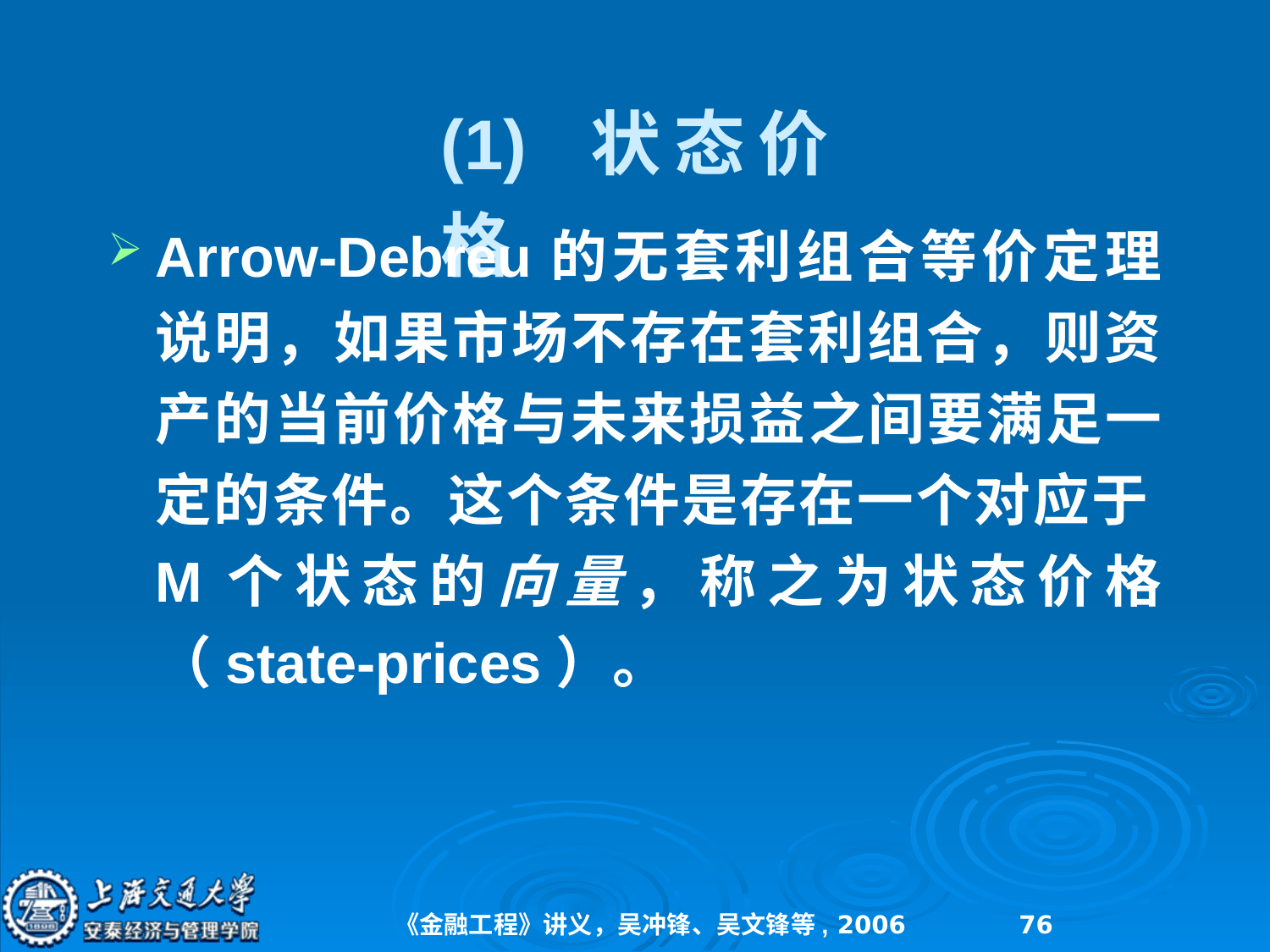

# (1) 状态价格
Arrow-Debreu的无套利组合等价定理说明，如果市场不存在套利组合，则资产的当前价格与未来损益之间要满足一定的条件。这个条件是存在一个对应于M个状态的向量，称之为状态价格（state-prices）。